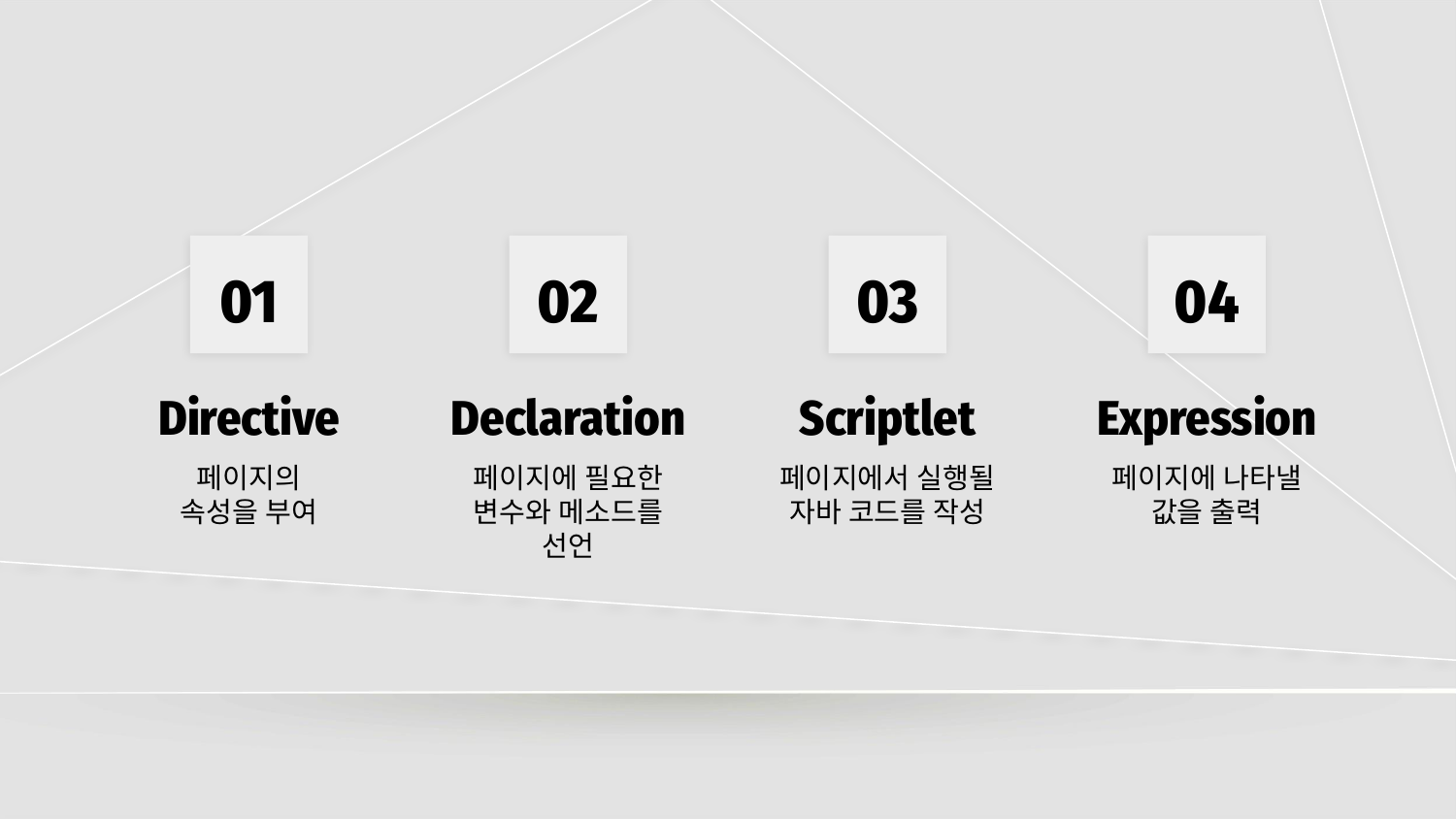

01
02
03
04
# Directive
Declaration
Scriptlet
Expression
페이지의
속성을 부여
페이지에 필요한
변수와 메소드를
선언
페이지에서 실행될
자바 코드를 작성
페이지에 나타낼
값을 출력